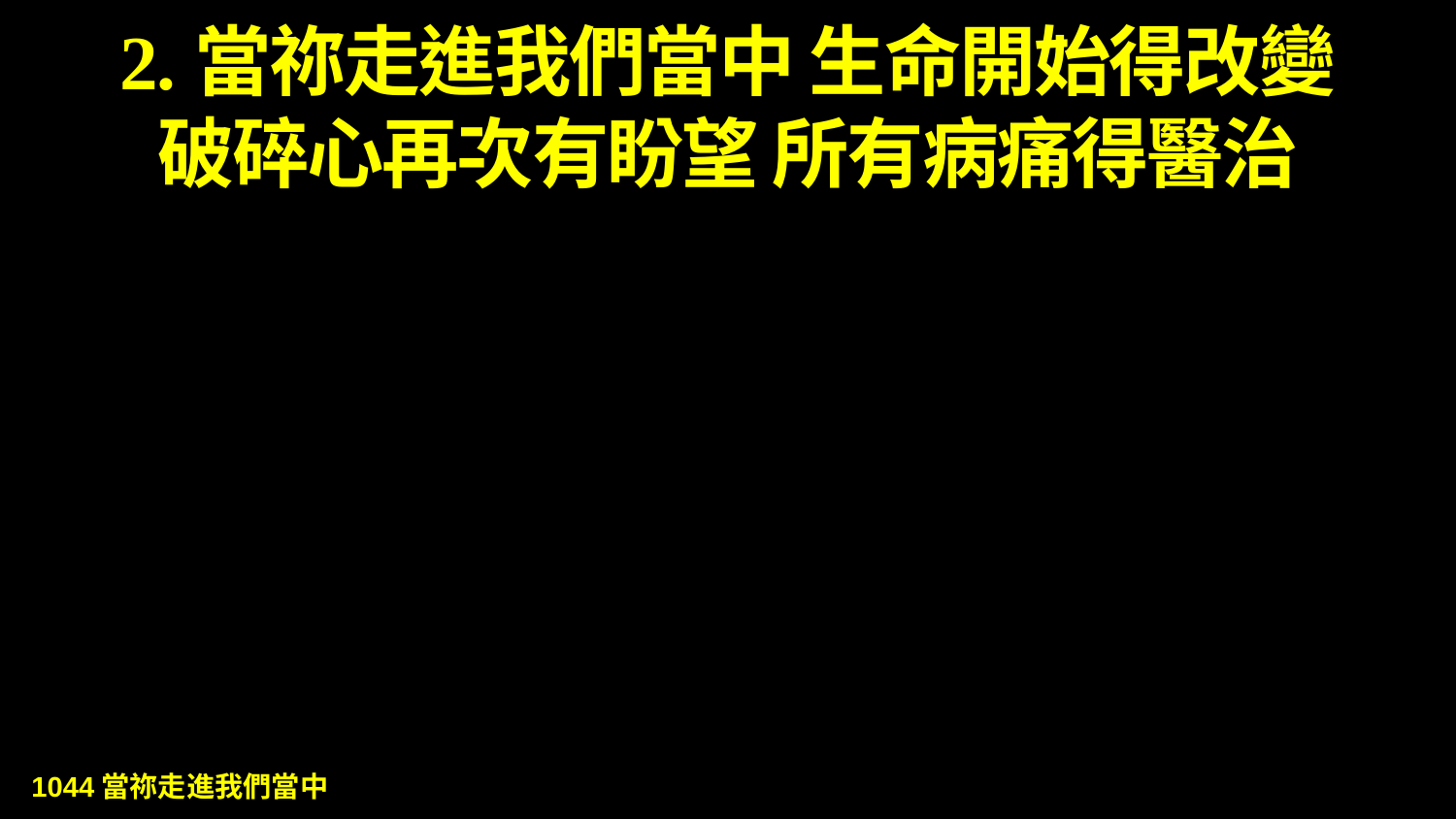

# 2.當祢走進我們當中 生命開始得改變 破碎心再次有盼望 所有病痛得醫治
1044當祢走進我們當中